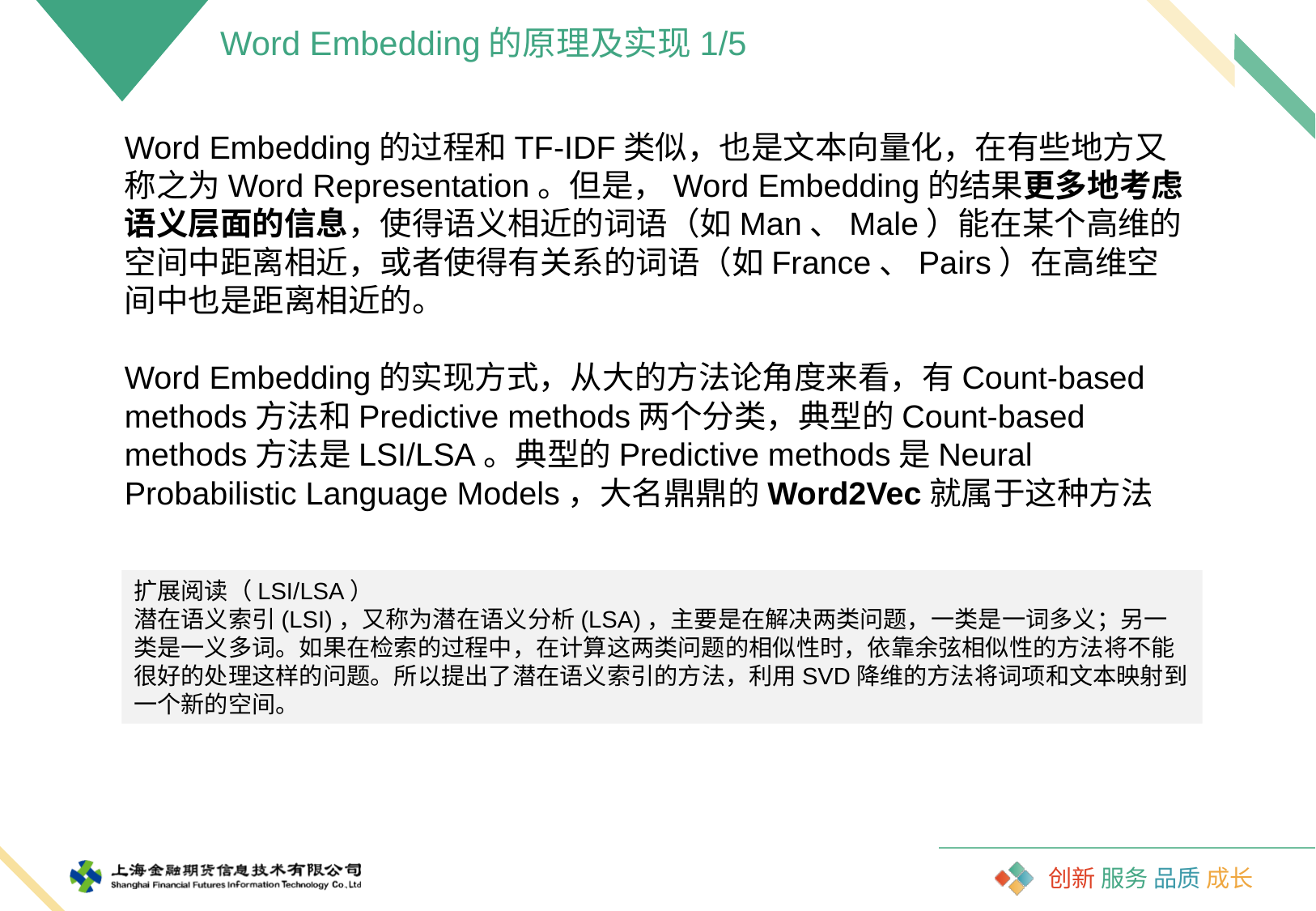

Word Embedding的原理及实现1/5
Word Embedding的过程和TF-IDF类似，也是文本向量化，在有些地方又称之为Word Representation。但是，Word Embedding的结果更多地考虑语义层面的信息，使得语义相近的词语（如Man、Male）能在某个高维的空间中距离相近，或者使得有关系的词语（如France、Pairs）在高维空间中也是距离相近的。

Word Embedding的实现方式，从大的方法论角度来看，有Count-based methods方法和Predictive methods两个分类，典型的Count-based methods方法是LSI/LSA。典型的Predictive methods是Neural Probabilistic Language Models，大名鼎鼎的Word2Vec就属于这种方法

扩展阅读（LSI/LSA）
潜在语义索引(LSI)，又称为潜在语义分析(LSA)，主要是在解决两类问题，一类是一词多义；另一类是一义多词。如果在检索的过程中，在计算这两类问题的相似性时，依靠余弦相似性的方法将不能很好的处理这样的问题。所以提出了潜在语义索引的方法，利用SVD降维的方法将词项和文本映射到一个新的空间。